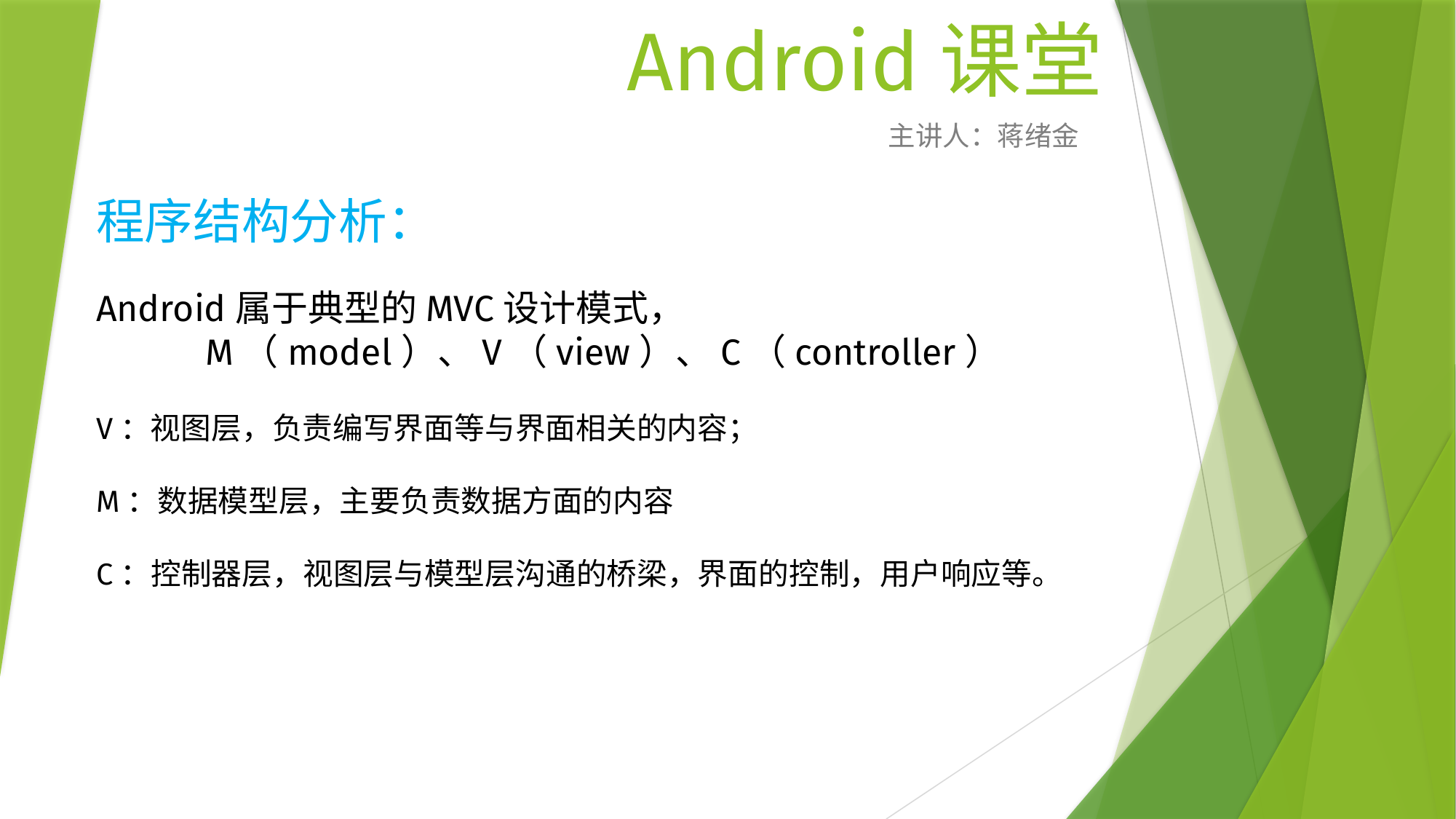

# Android课堂
主讲人：蒋绪金
程序结构分析：

Android属于典型的MVC设计模式，
	M（model）、V（view）、C（controller）

V：视图层，负责编写界面等与界面相关的内容；

M：数据模型层，主要负责数据方面的内容

C：控制器层，视图层与模型层沟通的桥梁，界面的控制，用户响应等。